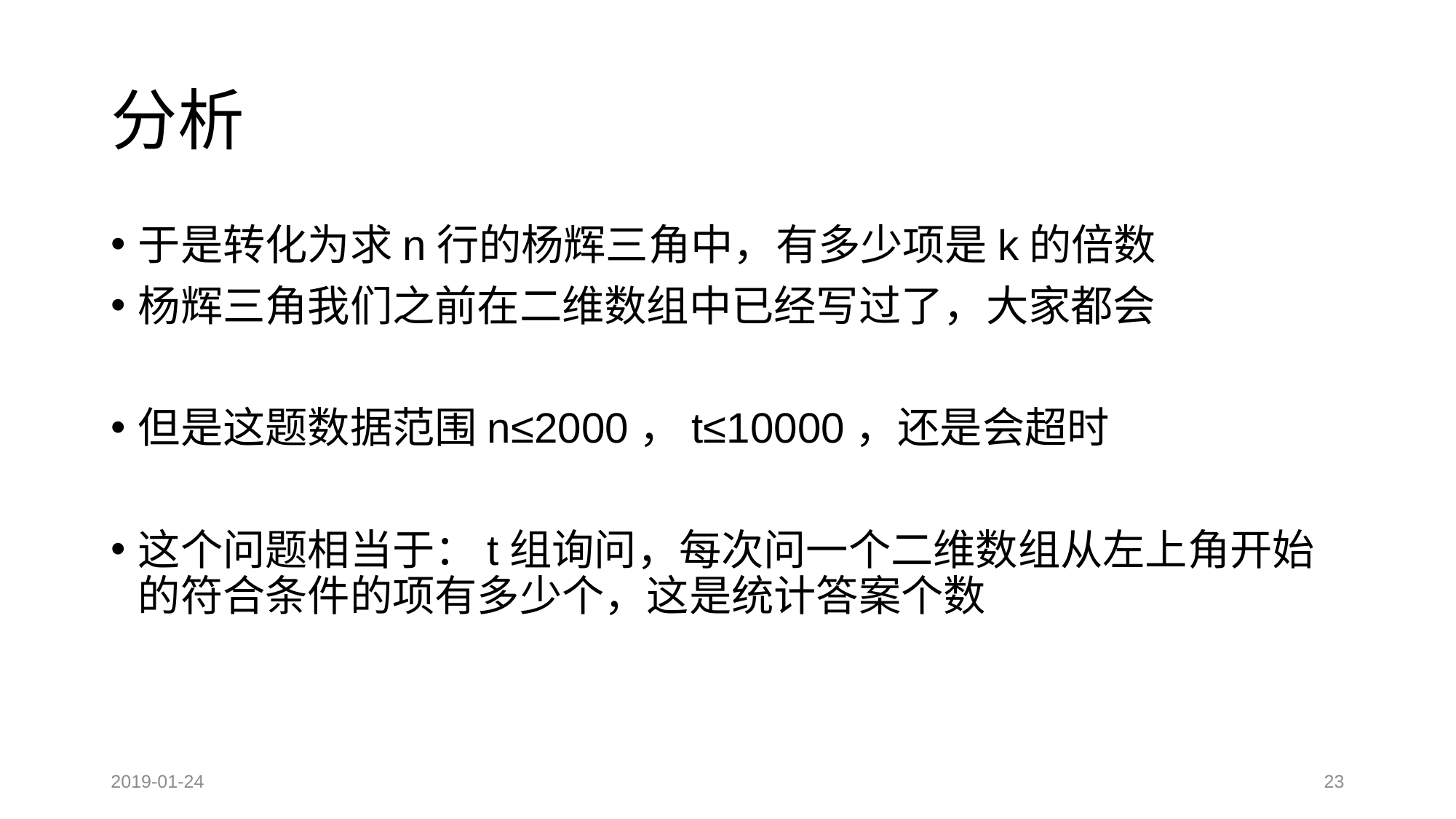

# 分析
于是转化为求n行的杨辉三角中，有多少项是k的倍数
杨辉三角我们之前在二维数组中已经写过了，大家都会

但是这题数据范围n≤2000，t≤10000，还是会超时

这个问题相当于：t组询问，每次问一个二维数组从左上角开始的符合条件的项有多少个，这是统计答案个数
2019-01-24
23